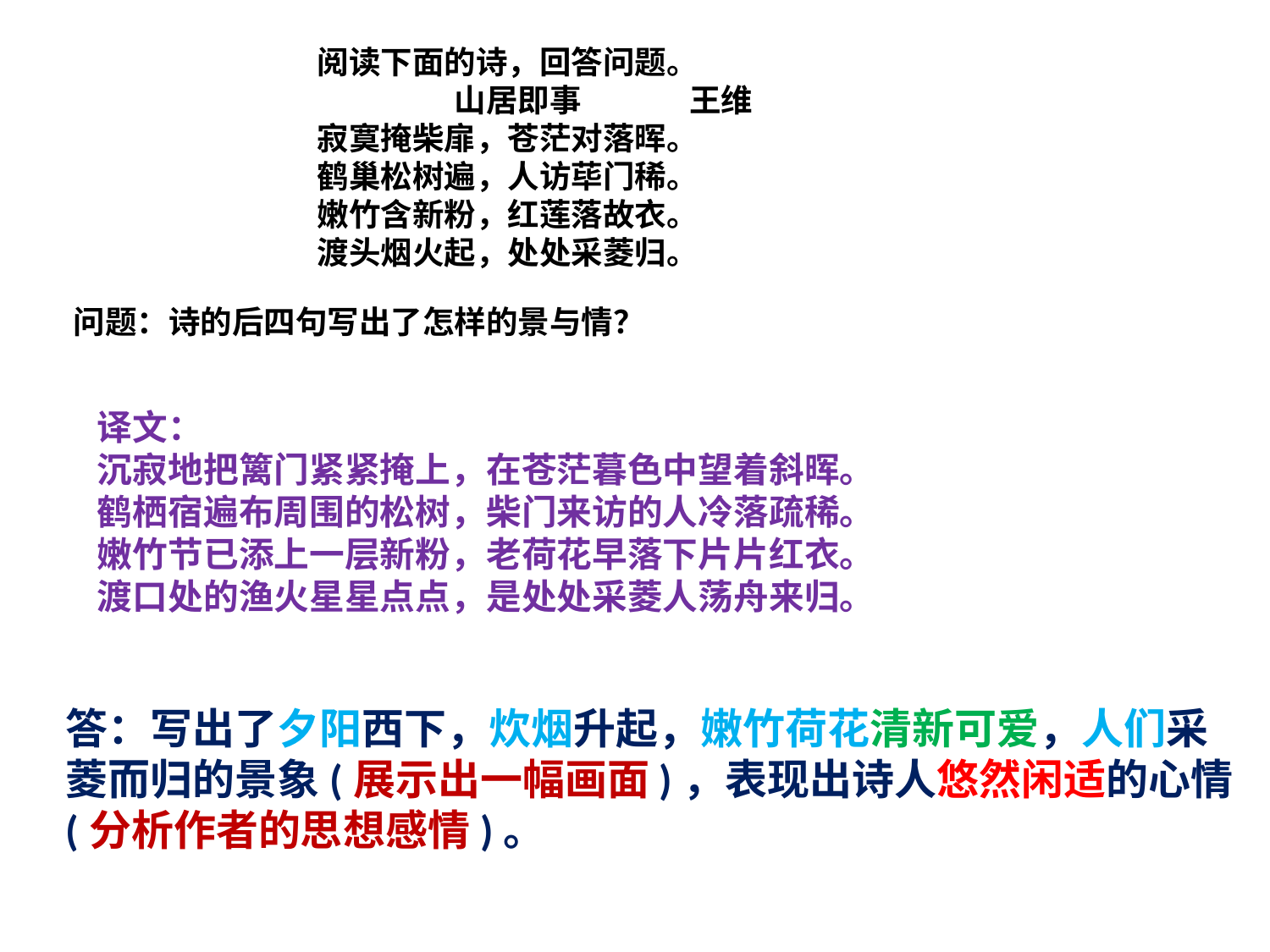

阅读下面的诗，回答问题。
                  山居即事               王维
寂寞掩柴扉，苍茫对落晖。
鹤巢松树遍，人访荜门稀。
嫩竹含新粉，红莲落故衣。
渡头烟火起，处处采菱归。
问题：诗的后四句写出了怎样的景与情？
译文：
沉寂地把篱门紧紧掩上，在苍茫暮色中望着斜晖。
鹤栖宿遍布周围的松树，柴门来访的人冷落疏稀。
嫩竹节已添上一层新粉，老荷花早落下片片红衣。
渡口处的渔火星星点点，是处处采菱人荡舟来归。
答：写出了夕阳西下，炊烟升起，嫩竹荷花清新可爱，人们采菱而归的景象(展示出一幅画面)，表现出诗人悠然闲适的心情(分析作者的思想感情)。